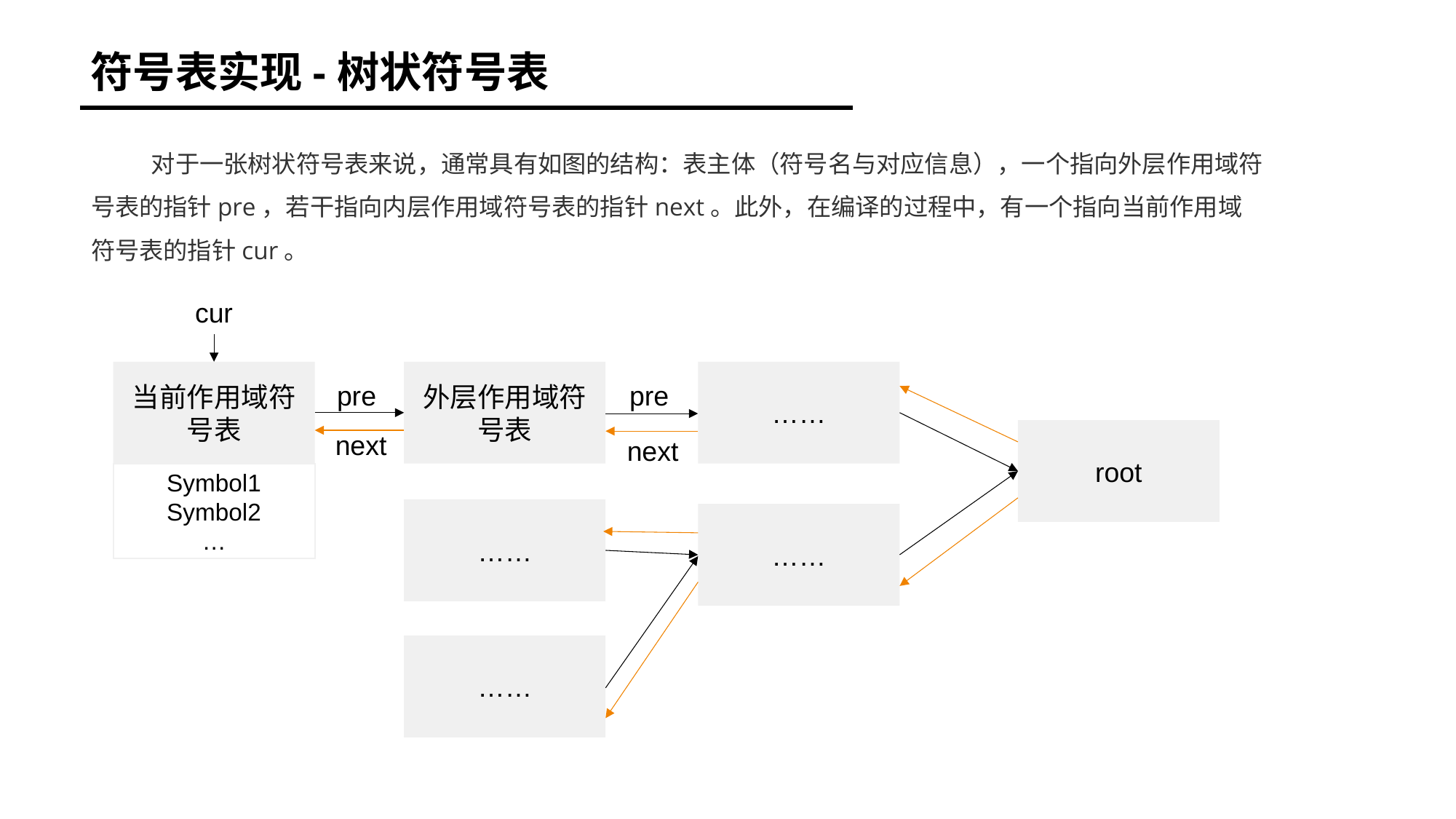

符号表实现-树状符号表
对于一张树状符号表来说，通常具有如图的结构：表主体（符号名与对应信息），一个指向外层作用域符号表的指针pre，若干指向内层作用域符号表的指针next。此外，在编译的过程中，有一个指向当前作用域符号表的指针cur。
cur
外层作用域符号表
……
当前作用域符号表
pre
pre
root
next
next
Symbol1
Symbol2
…
……
……
……